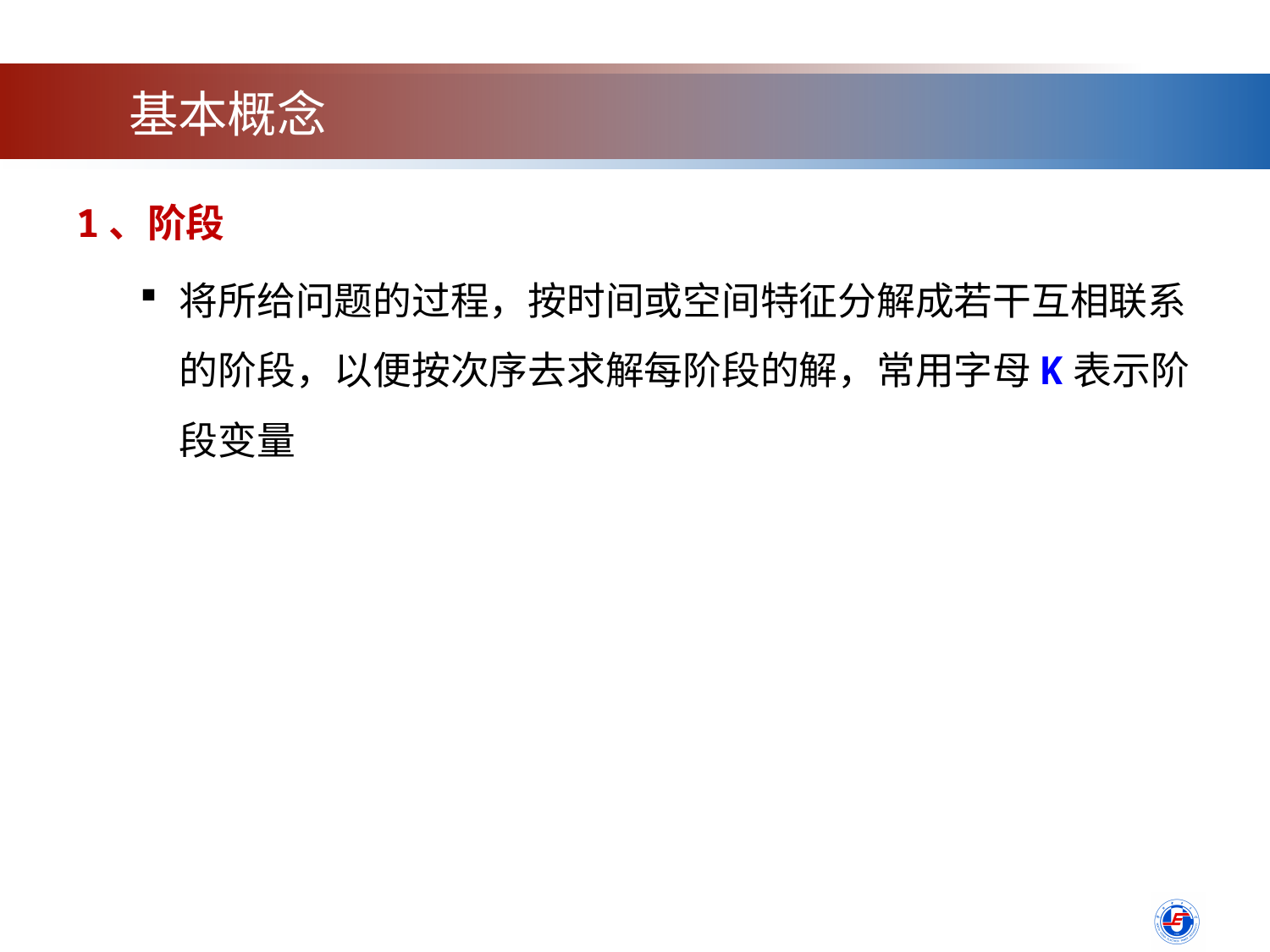

# 基本概念
1、阶段
将所给问题的过程，按时间或空间特征分解成若干互相联系的阶段，以便按次序去求解每阶段的解，常用字母K表示阶段变量